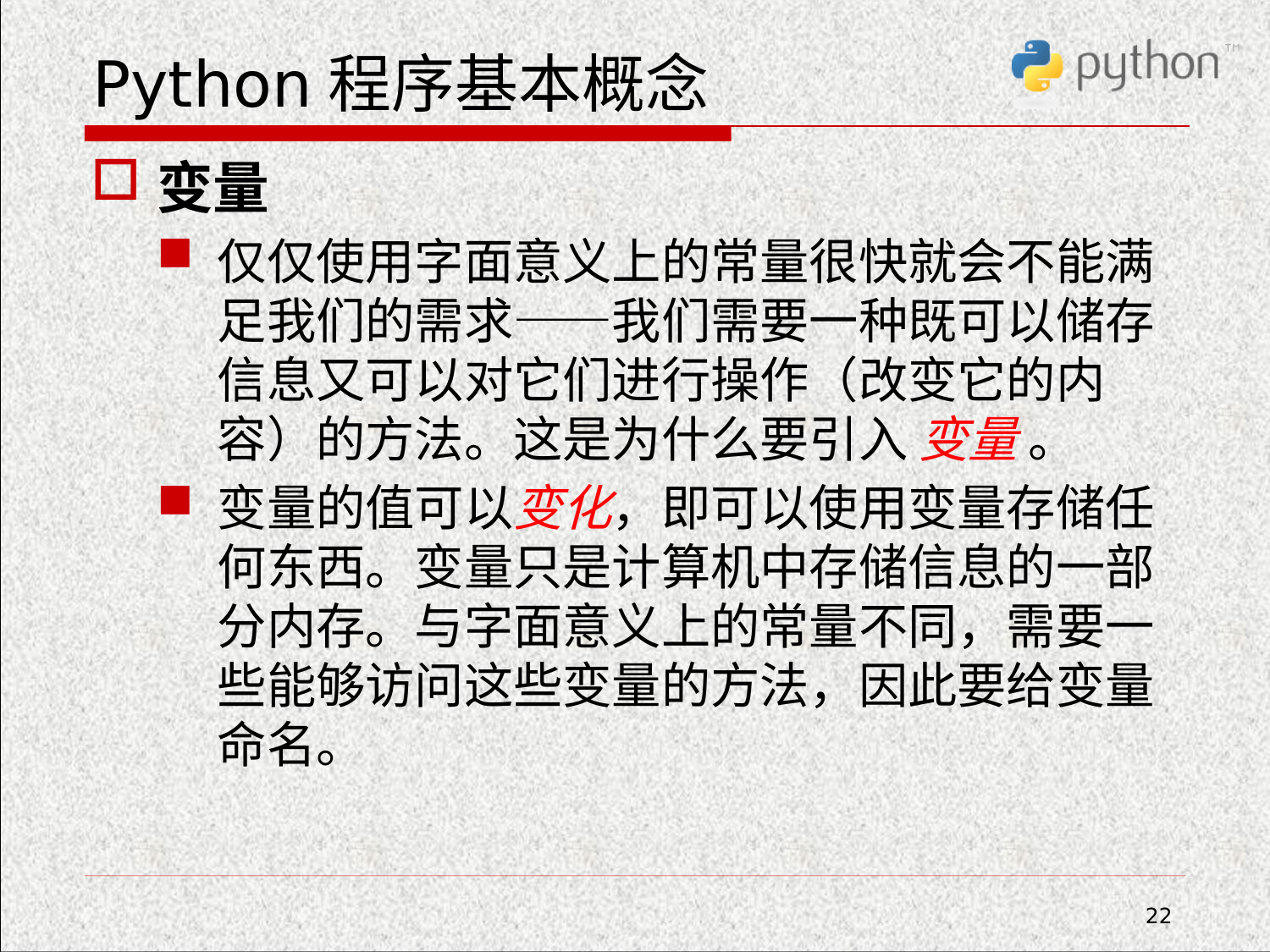

# Python程序基本概念
变量
仅仅使用字面意义上的常量很快就会不能满足我们的需求——我们需要一种既可以储存信息又可以对它们进行操作（改变它的内容）的方法。这是为什么要引入 变量 。
变量的值可以变化，即可以使用变量存储任何东西。变量只是计算机中存储信息的一部分内存。与字面意义上的常量不同，需要一些能够访问这些变量的方法，因此要给变量命名。

22